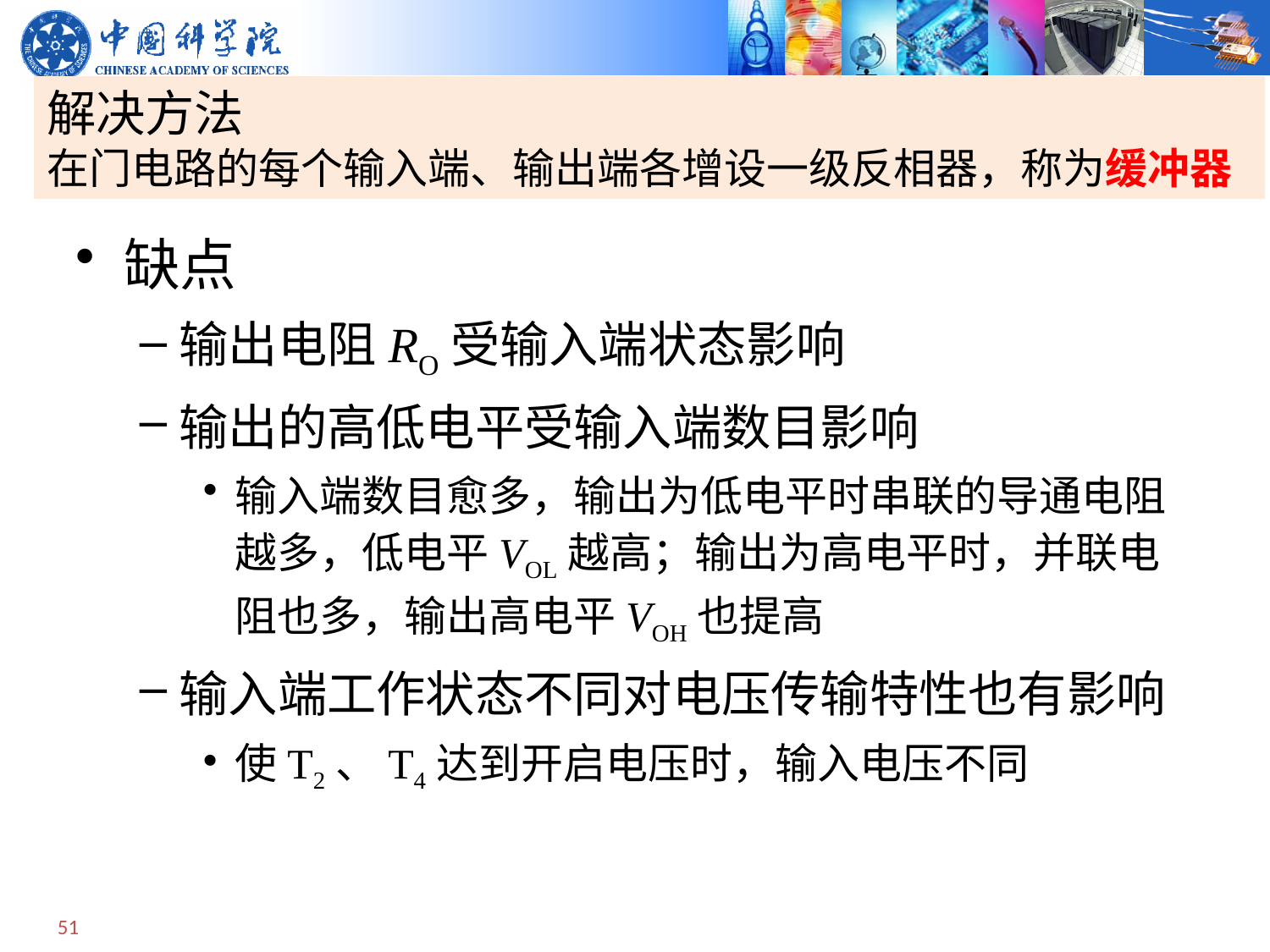

解决方法
在门电路的每个输入端、输出端各增设一级反相器，称为缓冲器
# 其他类型的CMOS门电路
缺点
输出电阻RO受输入端状态影响
输出的高低电平受输入端数目影响
输入端数目愈多，输出为低电平时串联的导通电阻越多，低电平VOL越高；输出为高电平时，并联电阻也多，输出高电平VOH也提高
输入端工作状态不同对电压传输特性也有影响
使T2、T4达到开启电压时，输入电压不同